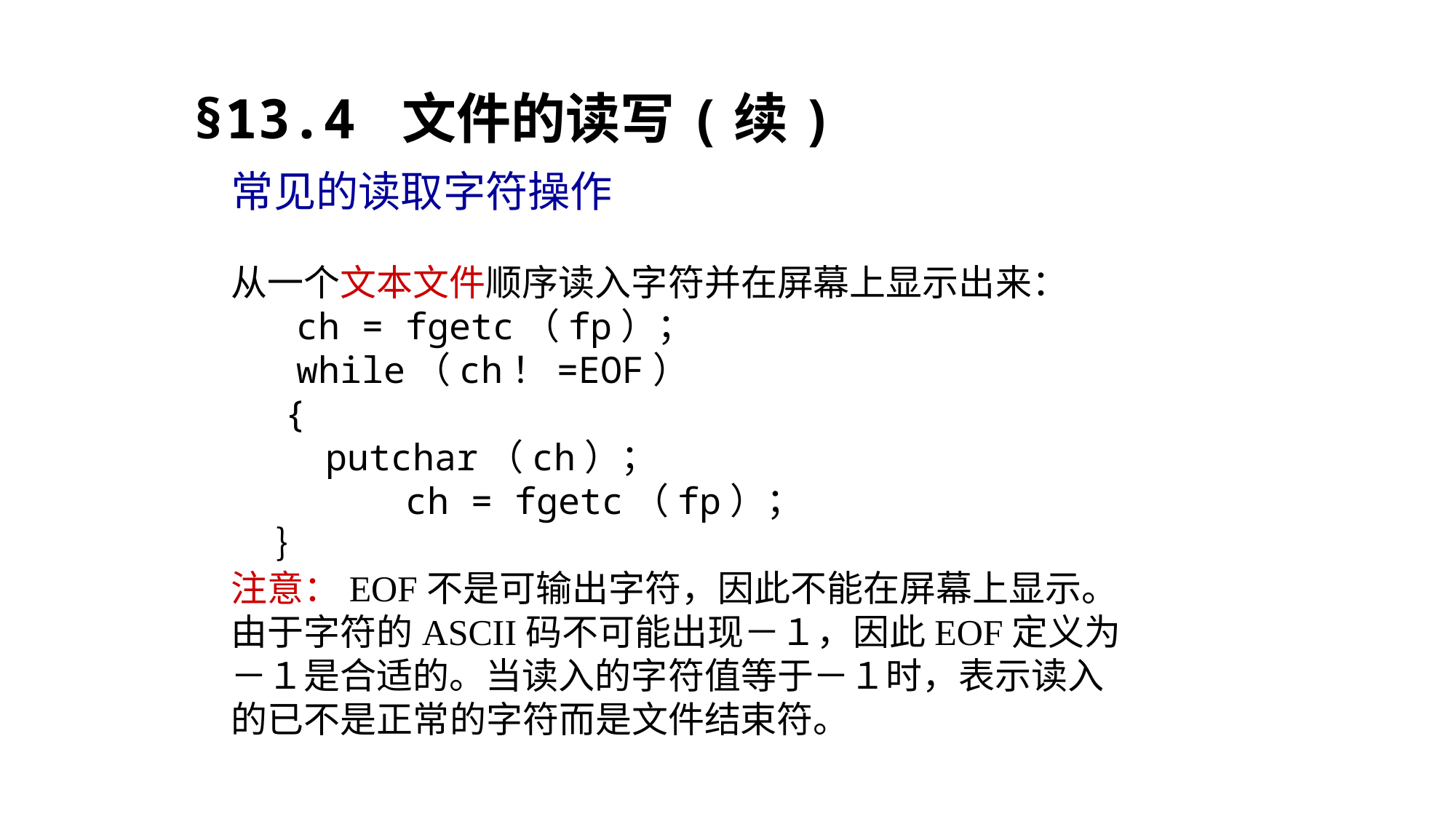

§13.4 文件的读写(续)
常见的读取字符操作

从一个文本文件顺序读入字符并在屏幕上显示出来：
   ch = fgetc（fp）；
   while（ch！=EOF）
　 {
　      putchar（ch）；
        ch = fgetc（fp）；
　 ｝
注意：EOF不是可输出字符，因此不能在屏幕上显示。
由于字符的ASCII码不可能出现－１，因此EOF定义为
－１是合适的。当读入的字符值等于－１时，表示读入
的已不是正常的字符而是文件结束符。